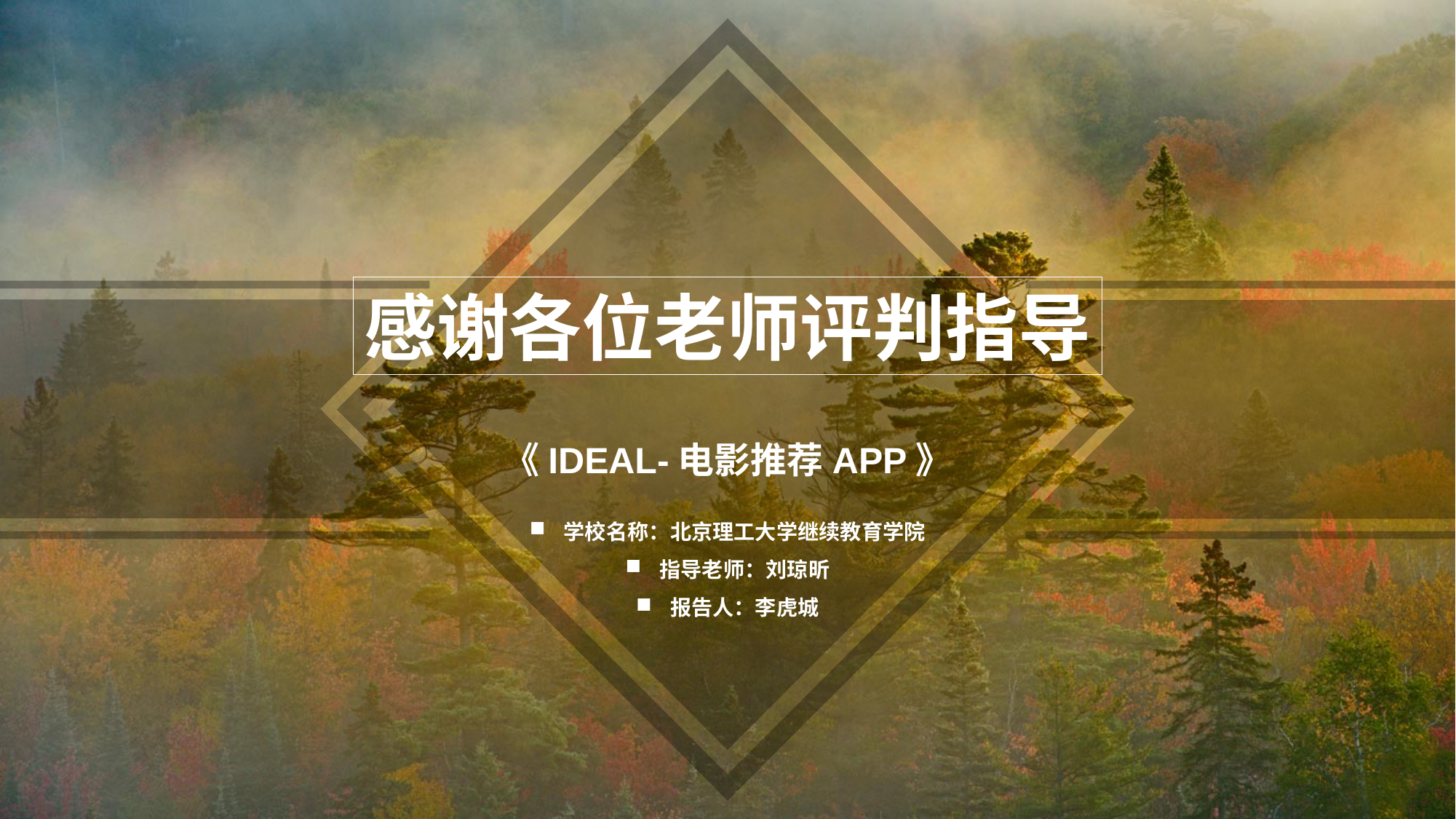

感谢各位老师评判指导
《IDEAL-电影推荐APP》
学校名称：北京理工大学继续教育学院
指导老师：刘琼昕
报告人：李虎城